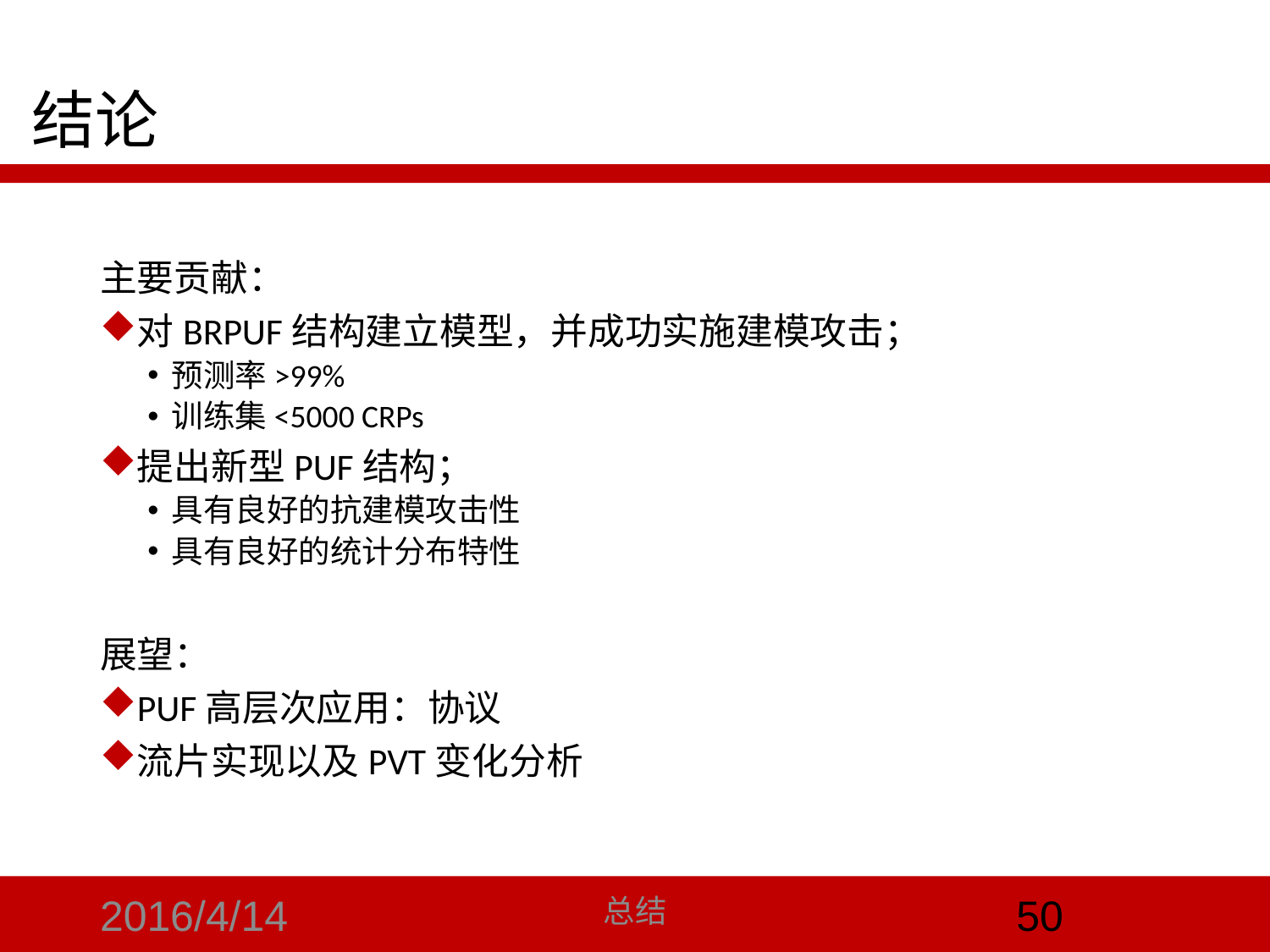

# 结论
主要贡献：
对BRPUF结构建立模型，并成功实施建模攻击；
预测率>99%
训练集<5000 CRPs
提出新型PUF结构；
具有良好的抗建模攻击性
具有良好的统计分布特性

展望：
PUF高层次应用：协议
流片实现以及PVT变化分析
2016/4/14
总结
50